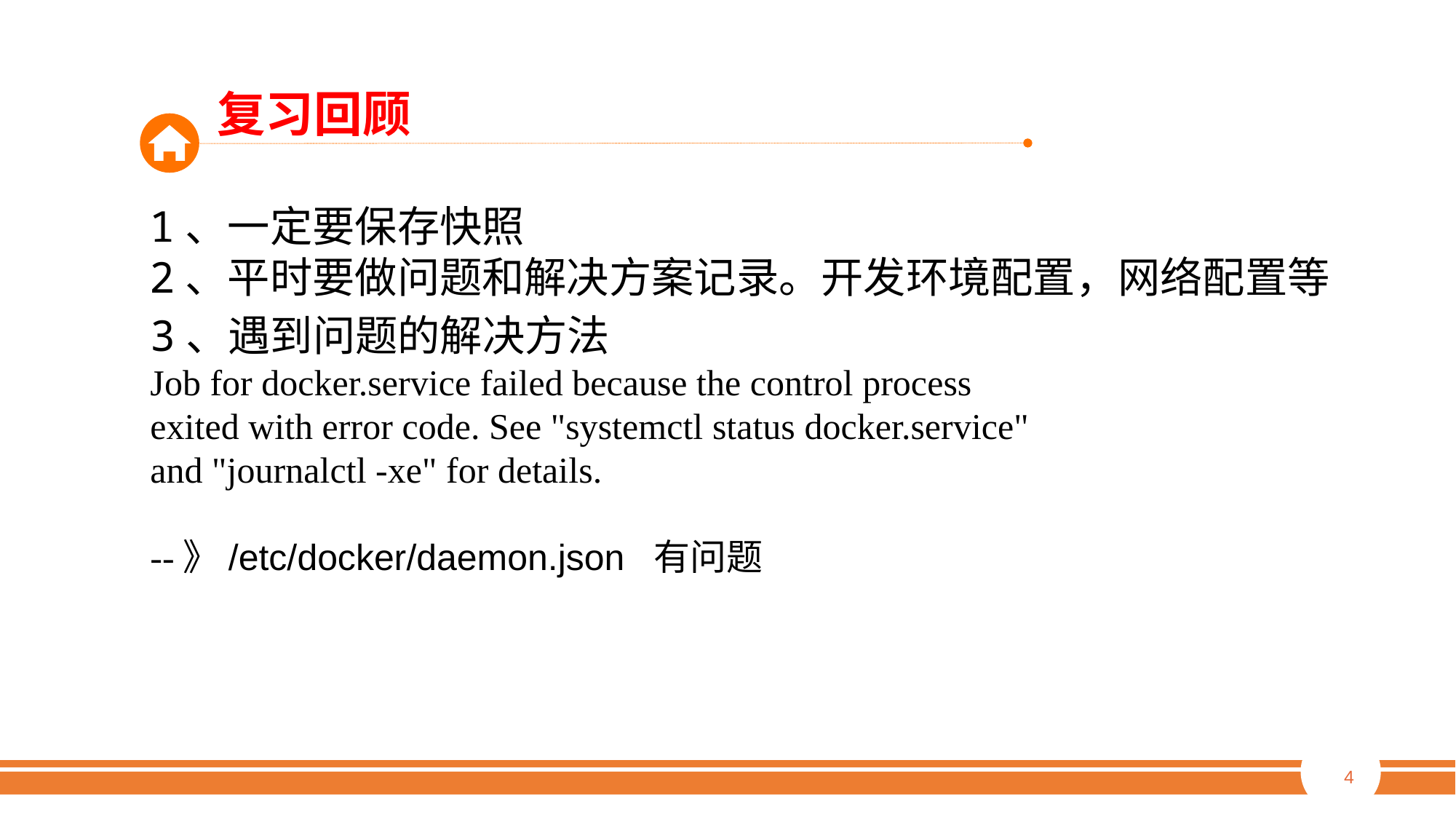

复习回顾
1、一定要保存快照
2、平时要做问题和解决方案记录。开发环境配置，网络配置等
3、遇到问题的解决方法
Job for docker.service failed because the control process exited with error code. See "systemctl status docker.service" and "journalctl -xe" for details.

--》/etc/docker/daemon.json  有问题

4